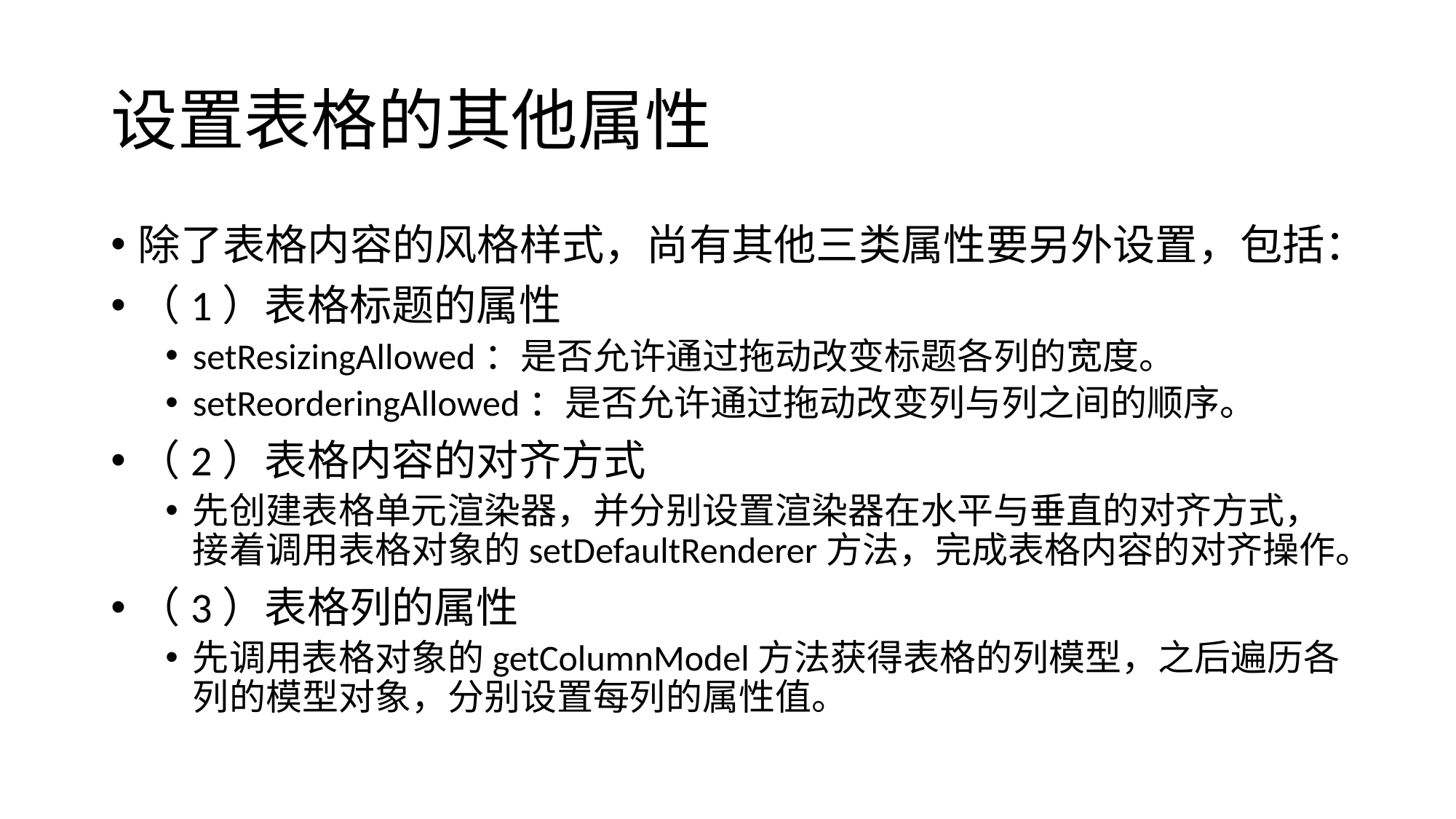

# 设置表格的其他属性
除了表格内容的风格样式，尚有其他三类属性要另外设置，包括：
（1）表格标题的属性
setResizingAllowed：是否允许通过拖动改变标题各列的宽度。
setReorderingAllowed：是否允许通过拖动改变列与列之间的顺序。
（2）表格内容的对齐方式
先创建表格单元渲染器，并分别设置渲染器在水平与垂直的对齐方式，接着调用表格对象的setDefaultRenderer方法，完成表格内容的对齐操作。
（3）表格列的属性
先调用表格对象的getColumnModel方法获得表格的列模型，之后遍历各列的模型对象，分别设置每列的属性值。